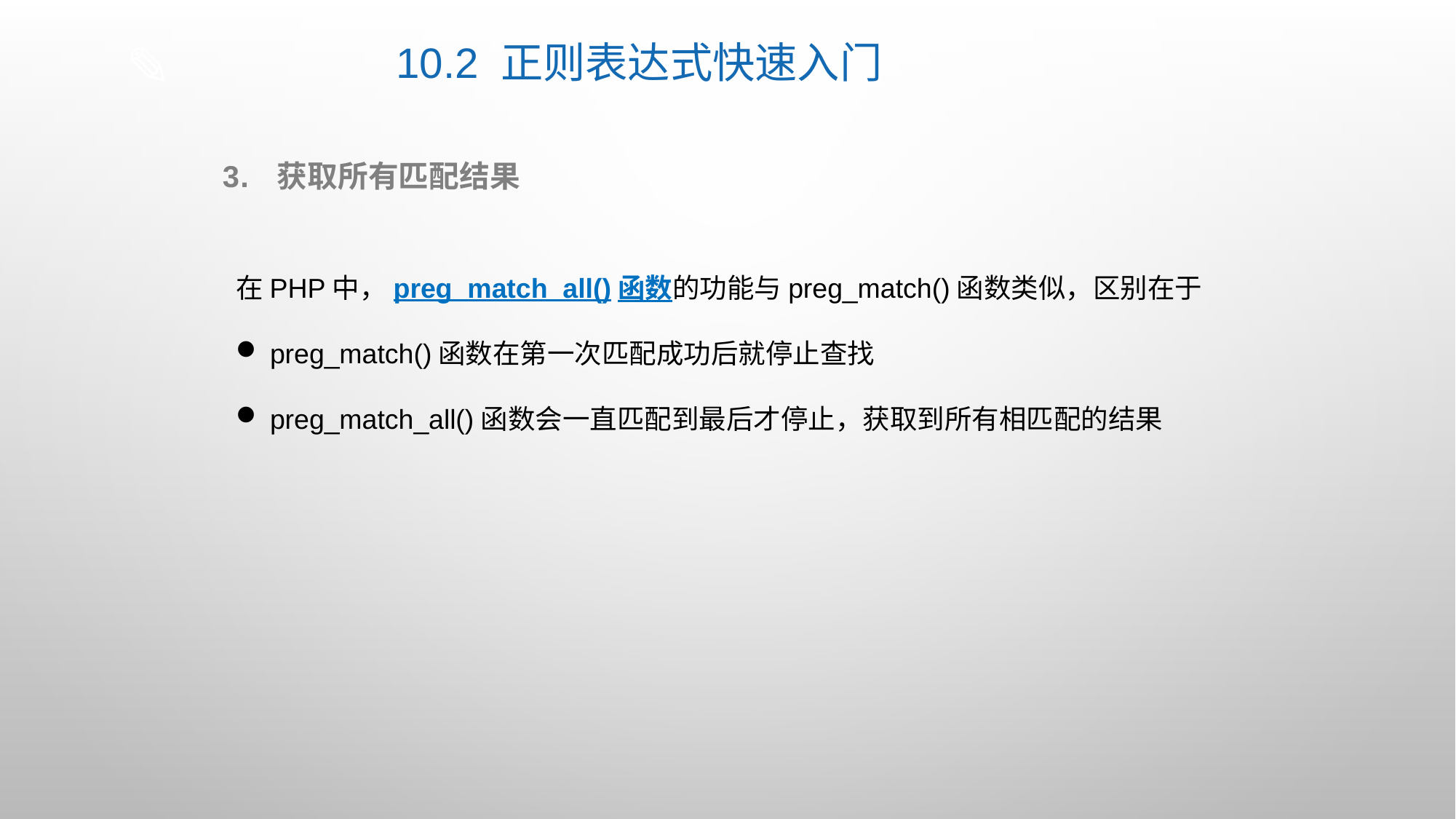

# 10.2 正则表达式快速入门
获取所有匹配结果
在PHP中，preg_match_all()函数的功能与preg_match()函数类似，区别在于
preg_match()函数在第一次匹配成功后就停止查找
preg_match_all()函数会一直匹配到最后才停止，获取到所有相匹配的结果